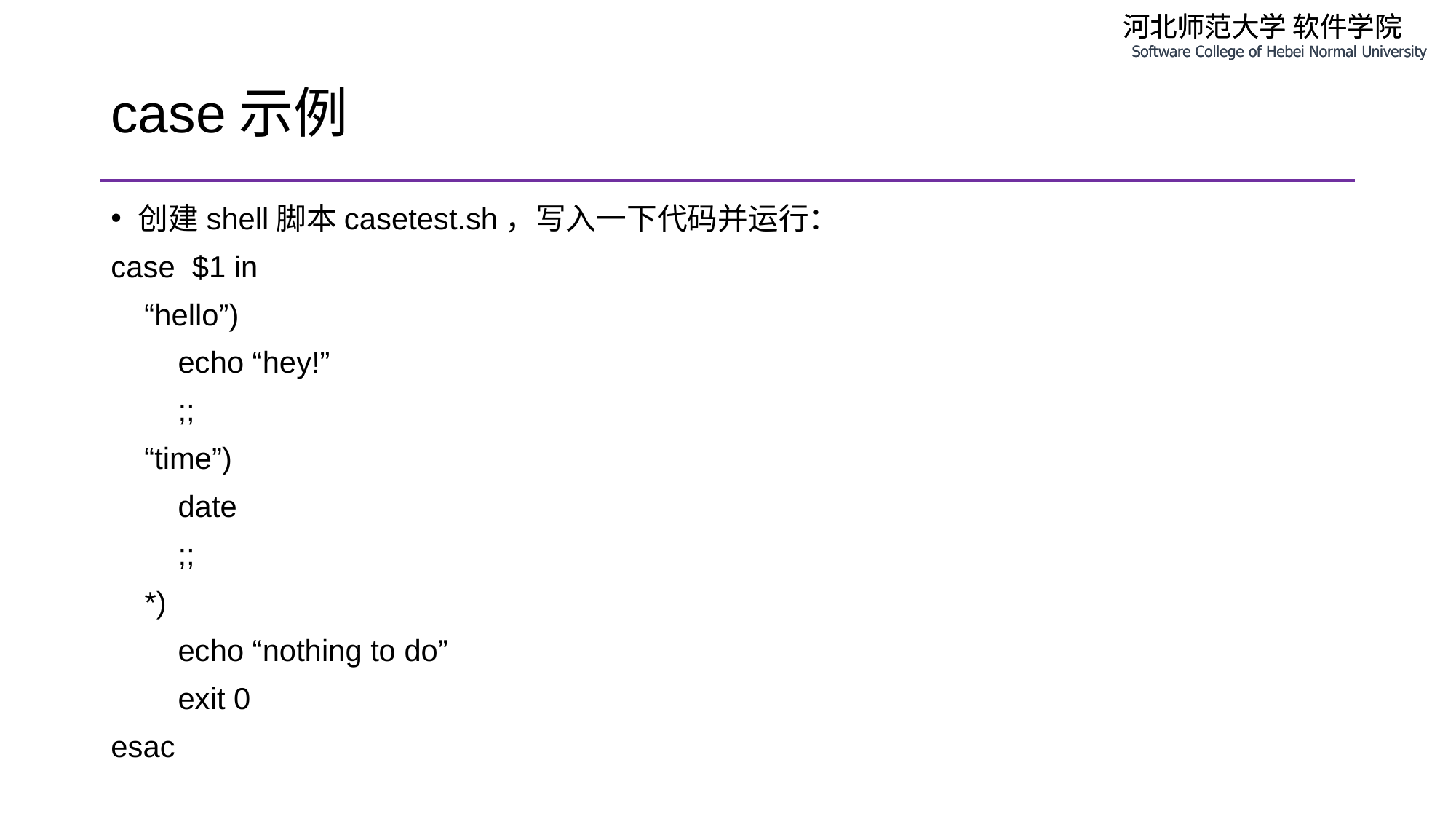

# case示例
创建shell脚本casetest.sh，写入一下代码并运行：
case  $1 in
    “hello”)
        echo “hey!”
        ;;
    “time”)
        date
        ;;
    *)
        echo “nothing to do”
        exit 0
esac